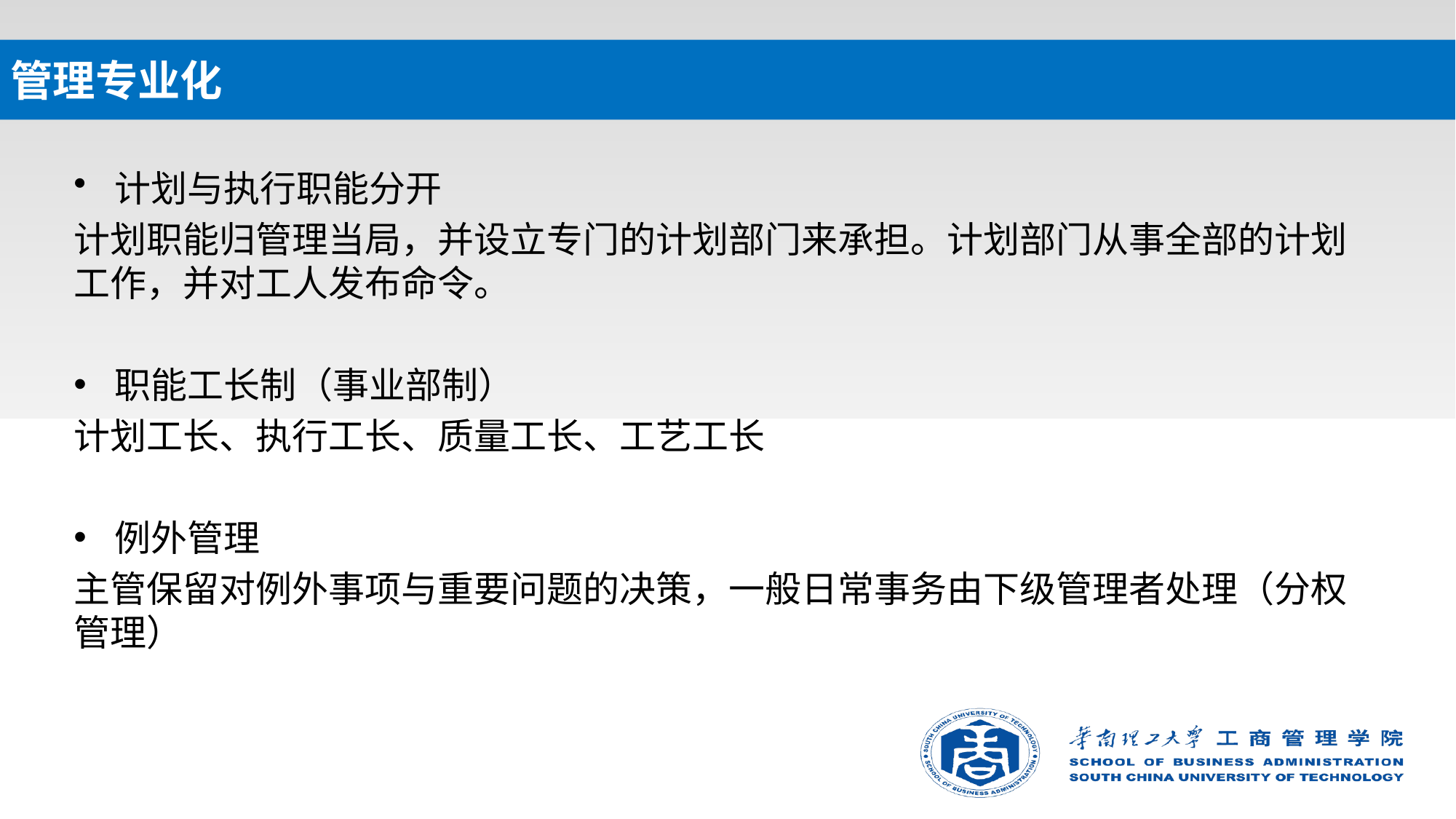

# 管理专业化
计划与执行职能分开
计划职能归管理当局，并设立专门的计划部门来承担。计划部门从事全部的计划工作，并对工人发布命令。

职能工长制（事业部制）
计划工长、执行工长、质量工长、工艺工长

例外管理
主管保留对例外事项与重要问题的决策，一般日常事务由下级管理者处理（分权管理）